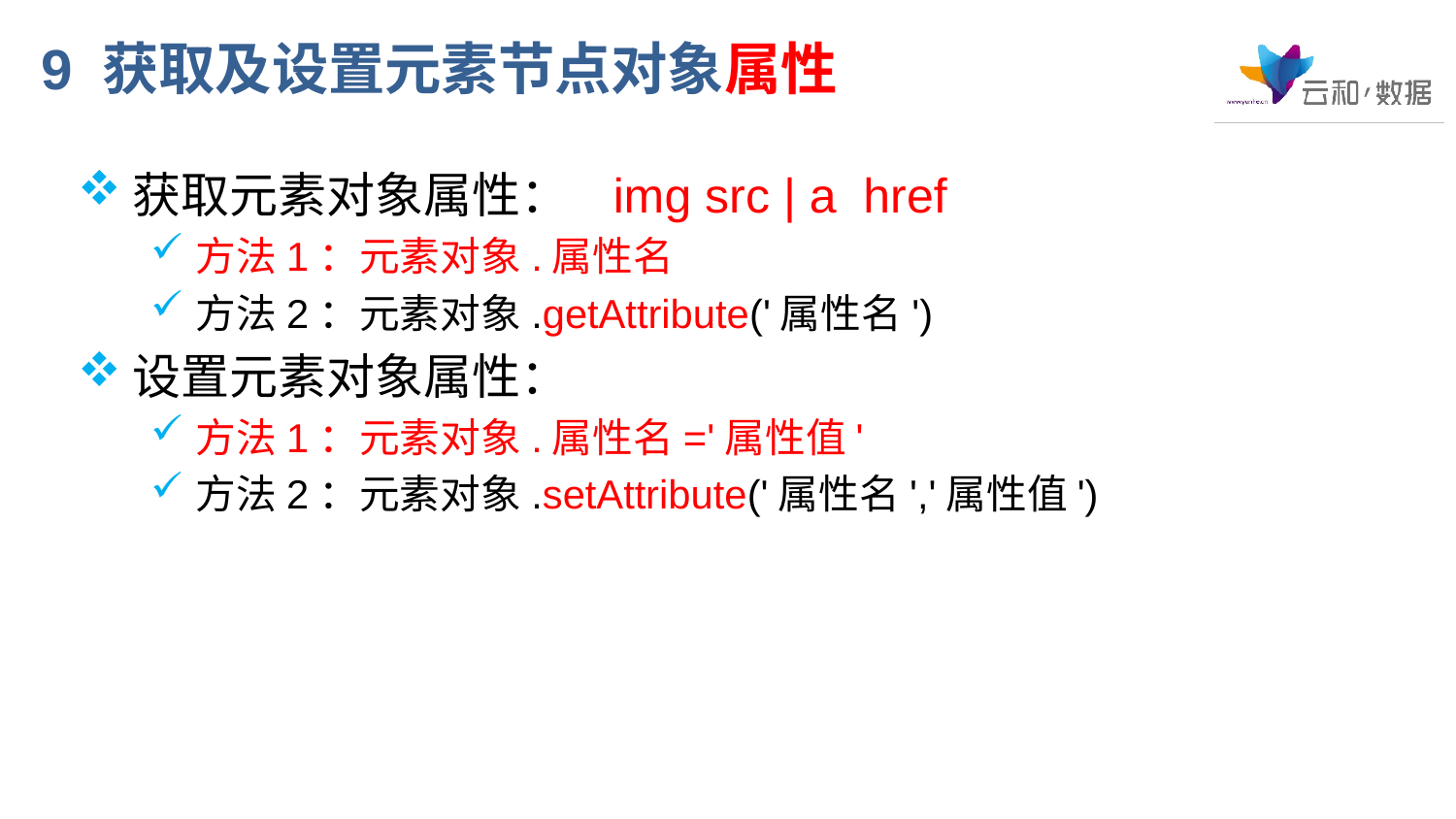

# 9 获取及设置元素节点对象属性
获取元素对象属性：   img src | a  href
方法1：元素对象.属性名
方法2：元素对象.getAttribute('属性名')
设置元素对象属性：
方法1：元素对象.属性名='属性值'
方法2：元素对象.setAttribute('属性名','属性值')
12